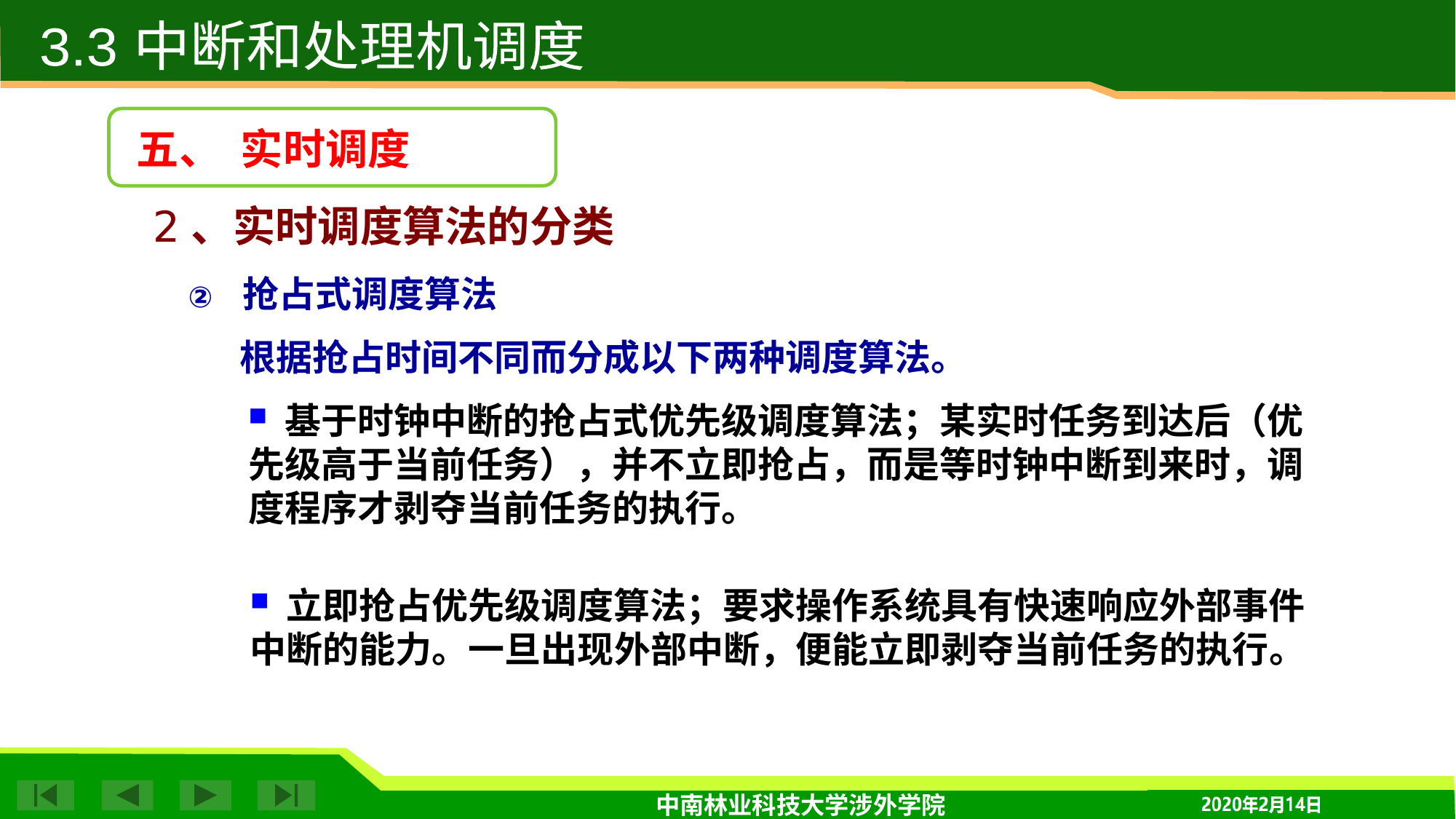

3.3 中断和处理机调度

五、  实时调度
2、实时调度算法的分类
抢占式调度算法
根据抢占时间不同而分成以下两种调度算法。
 基于时钟中断的抢占式优先级调度算法；某实时任务到达后（优先级高于当前任务），并不立即抢占，而是等时钟中断到来时，调度程序才剥夺当前任务的执行。
 立即抢占优先级调度算法；要求操作系统具有快速响应外部事件中断的能力。一旦出现外部中断，便能立即剥夺当前任务的执行。